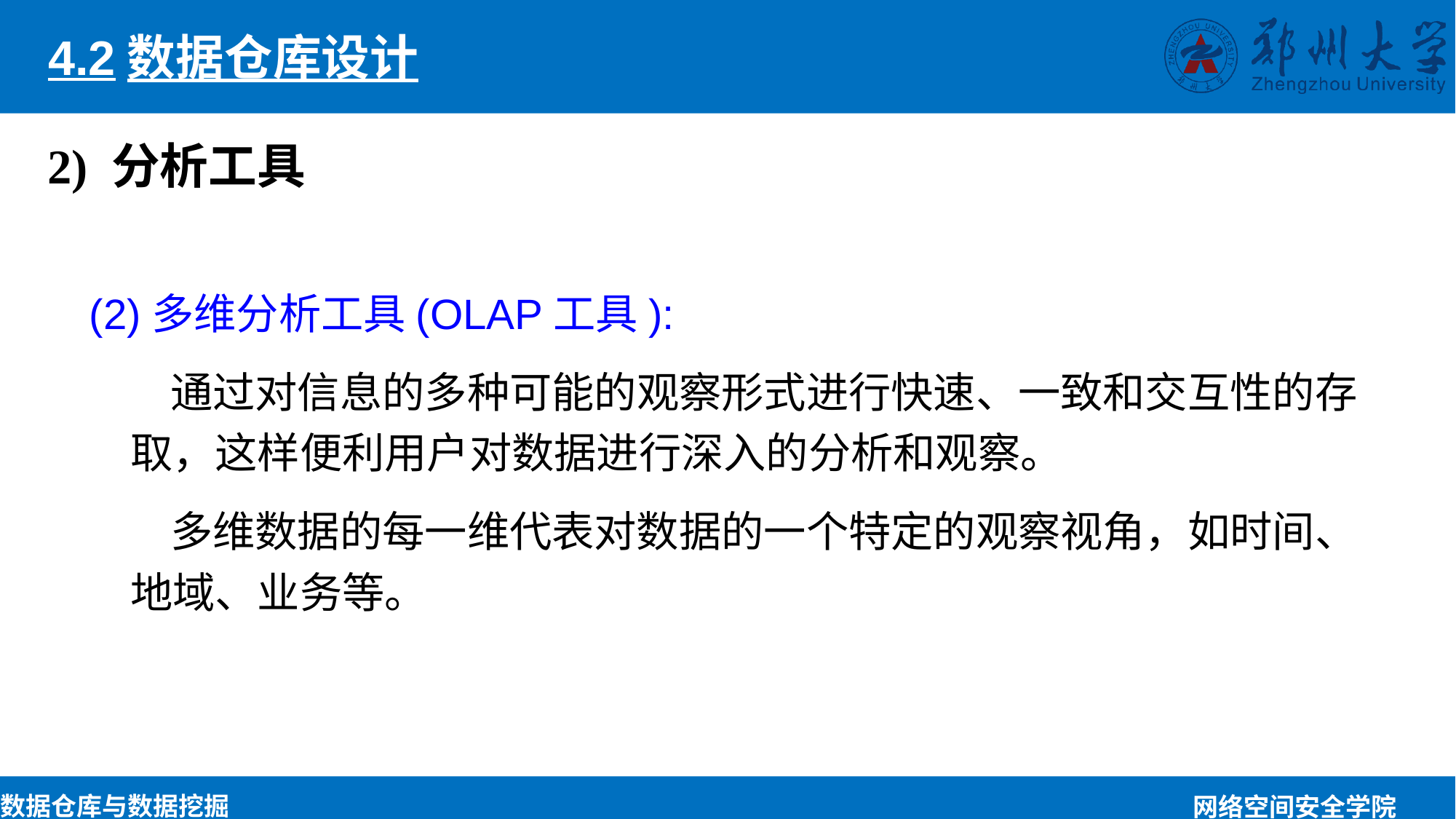

4.2数据仓库设计
2) 分析工具
(2)多维分析工具(OLAP工具):
      通过对信息的多种可能的观察形式进行快速、一致和交互性的存取，这样便利用户对数据进行深入的分析和观察。
      多维数据的每一维代表对数据的一个特定的观察视角，如时间、地域、业务等。